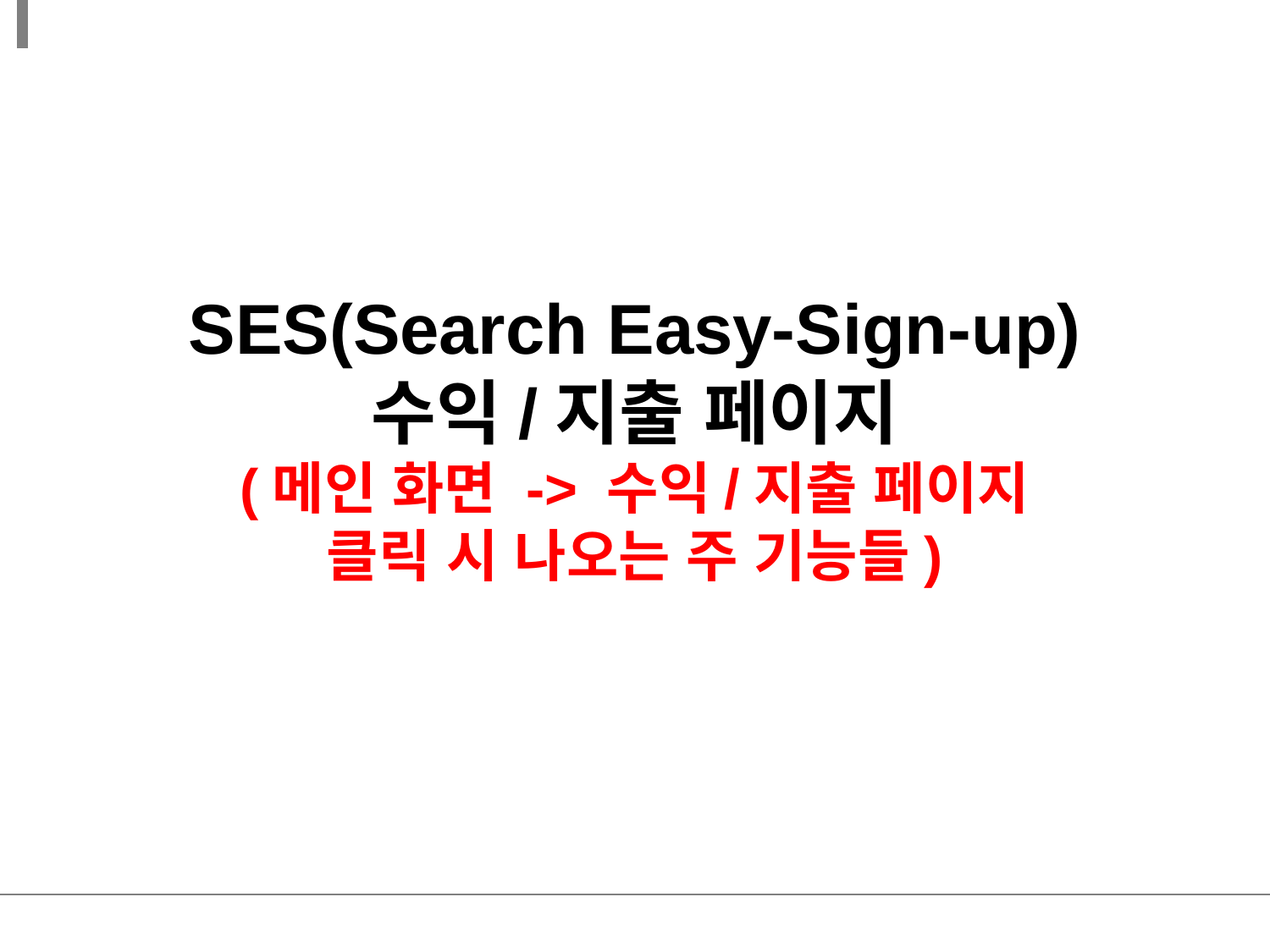

SES(Search Easy-Sign-up)
수익/지출 페이지
(메인 화면 -> 수익/지출 페이지
클릭 시 나오는 주 기능들)